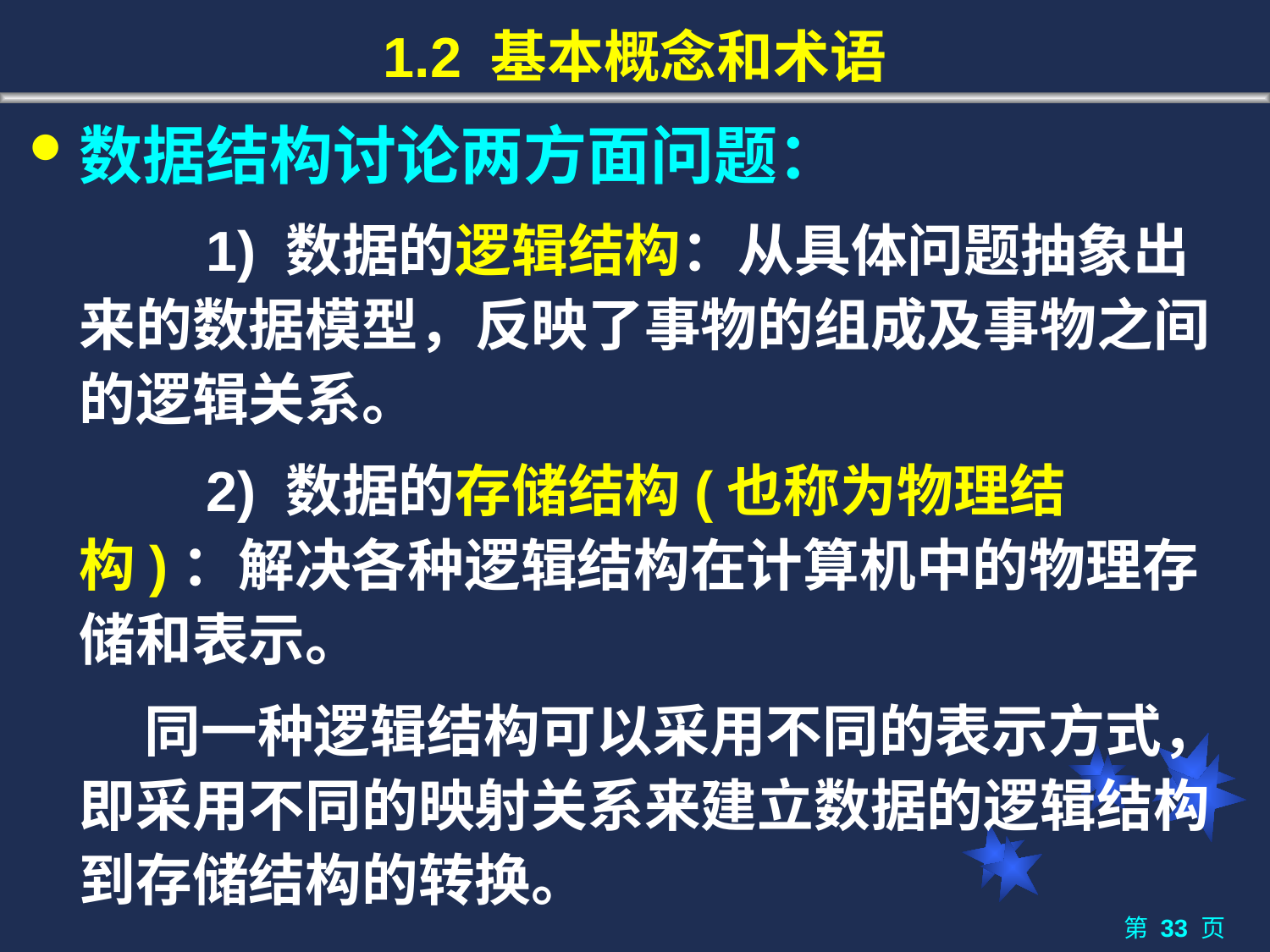

# 1.2 基本概念和术语
数据结构讨论两方面问题：
		1) 数据的逻辑结构：从具体问题抽象出来的数据模型，反映了事物的组成及事物之间的逻辑关系。
	  	2) 数据的存储结构(也称为物理结构)：解决各种逻辑结构在计算机中的物理存储和表示。
	    同一种逻辑结构可以采用不同的表示方式，即采用不同的映射关系来建立数据的逻辑结构到存储结构的转换。
第 33 页